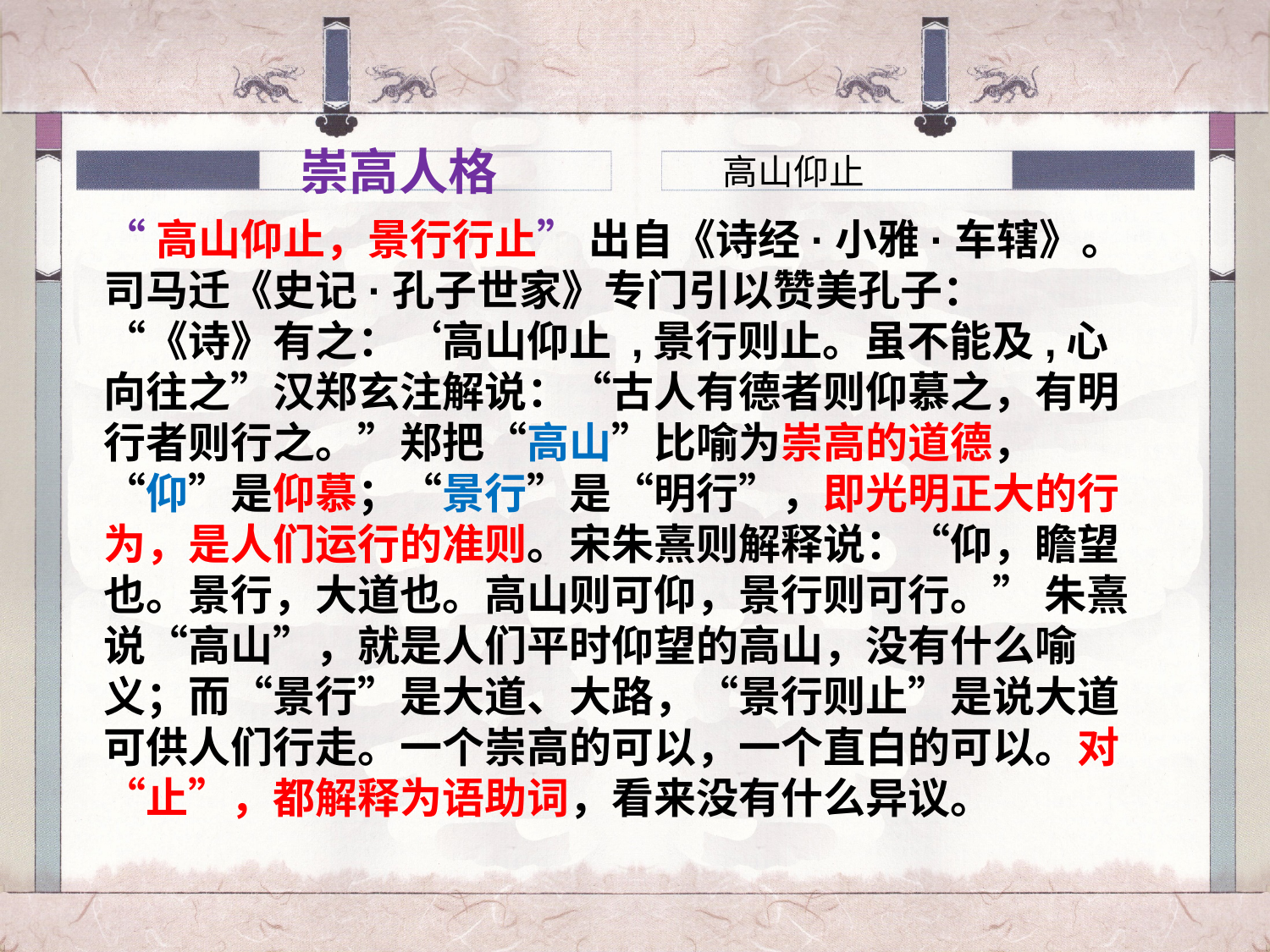

崇高人格
高山仰止
“高山仰止，景行行止” 出自《诗经·小雅·车辖》。司马迁《史记·孔子世家》专门引以赞美孔子：“《诗》有之：‘高山仰止 ,景行则止。虽不能及,心向往之”汉郑玄注解说：“古人有德者则仰慕之，有明行者则行之。”郑把“高山”比喻为崇高的道德，“仰”是仰慕；“景行”是“明行”，即光明正大的行为，是人们运行的准则。宋朱熹则解释说：“仰，瞻望也。景行，大道也。高山则可仰，景行则可行。” 朱熹说“高山”，就是人们平时仰望的高山，没有什么喻义；而“景行”是大道、大路，“景行则止”是说大道可供人们行走。一个崇高的可以，一个直白的可以。对“止”，都解释为语助词，看来没有什么异议。